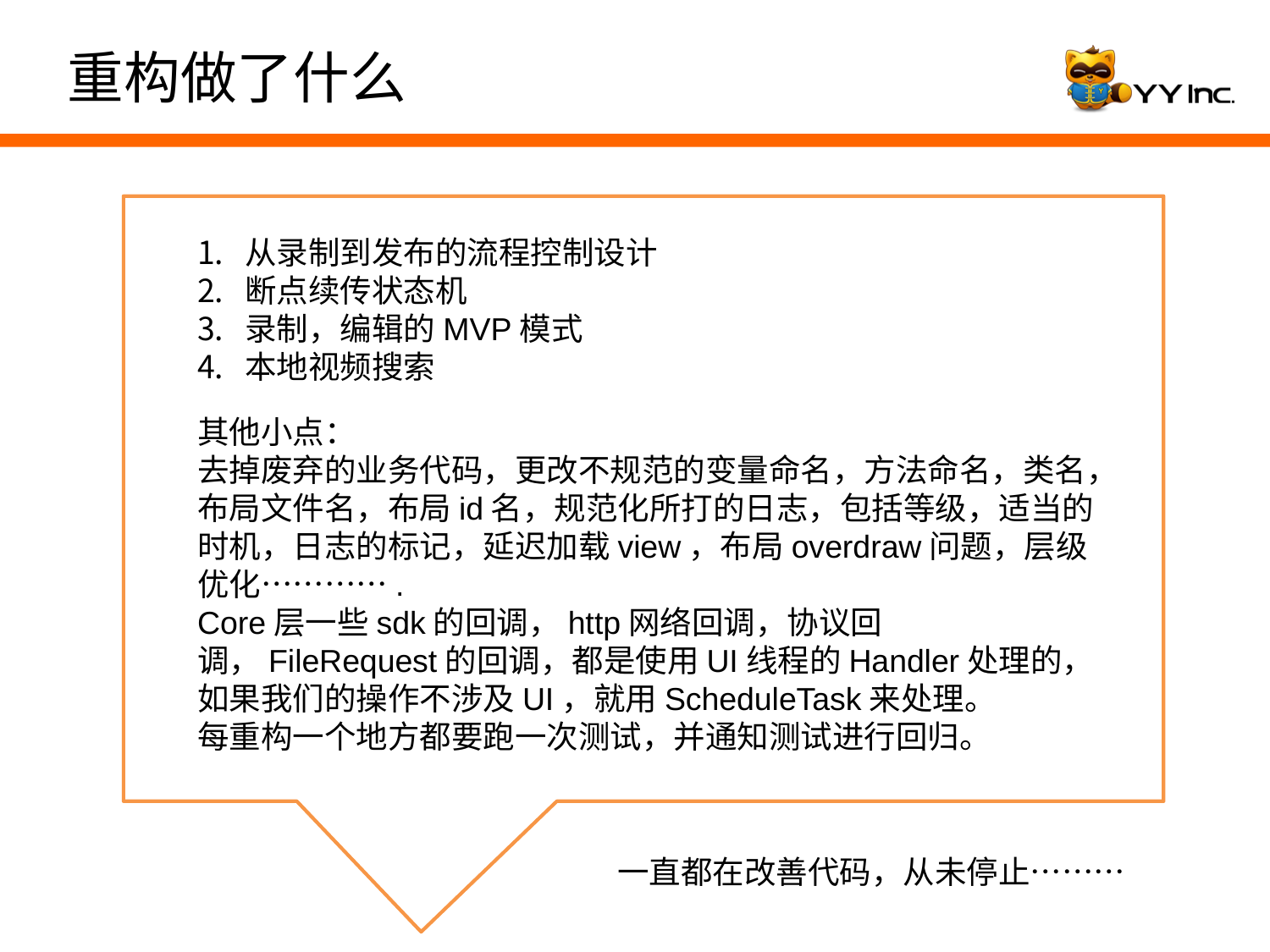

重构做了什么

从录制到发布的流程控制设计
断点续传状态机
录制，编辑的MVP模式
本地视频搜索
其他小点：
去掉废弃的业务代码，更改不规范的变量命名，方法命名，类名，布局文件名，布局id名，规范化所打的日志，包括等级，适当的时机，日志的标记，延迟加载view，布局overdraw问题，层级优化………….
Core层一些sdk的回调，http网络回调，协议回调，FileRequest的回调，都是使用UI线程的Handler处理的，如果我们的操作不涉及UI，就用ScheduleTask来处理。
每重构一个地方都要跑一次测试，并通知测试进行回归。
一直都在改善代码，从未停止………